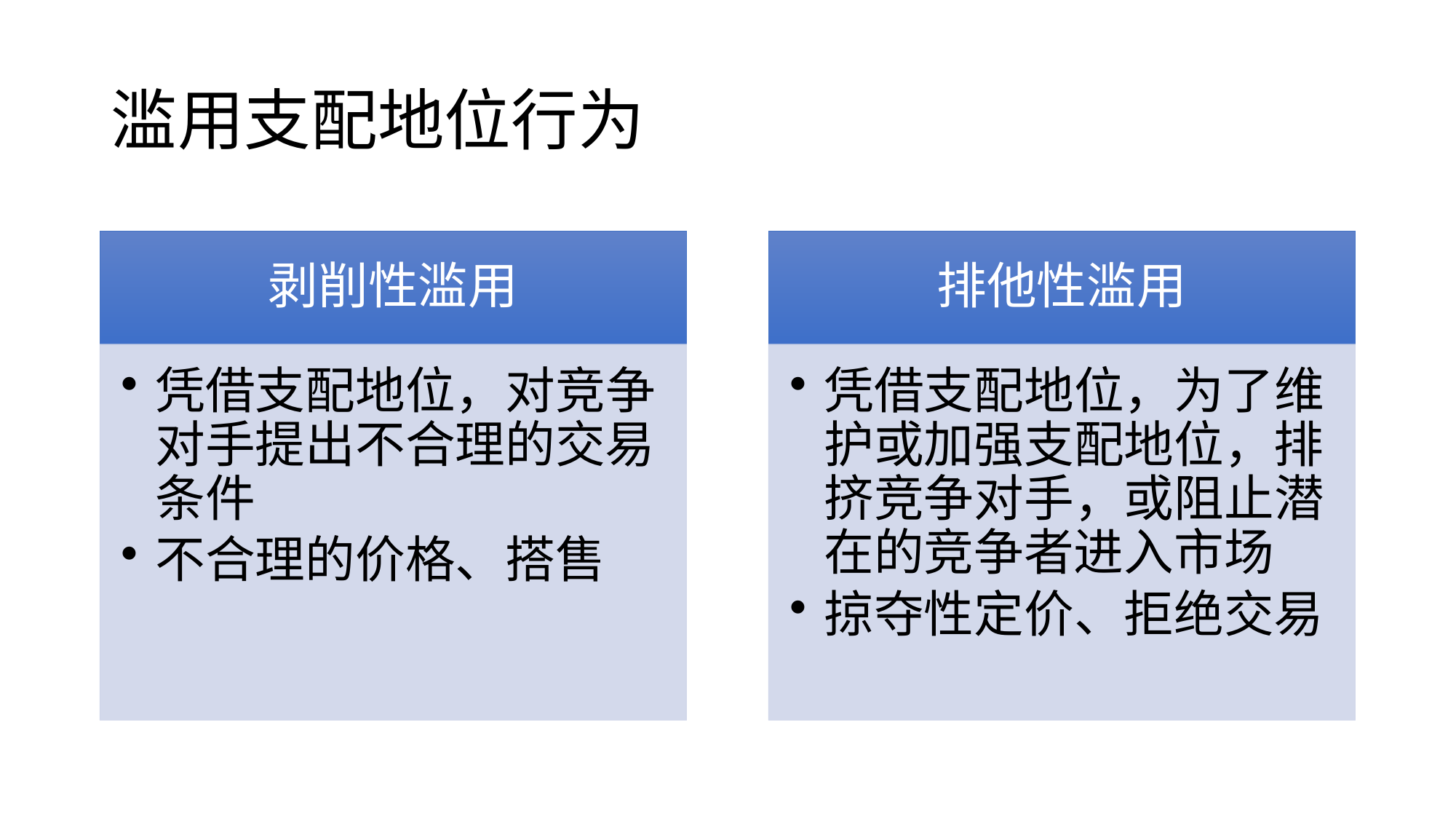

# 滥用支配地位行为

剥削性滥用
凭借支配地位，对竞争对手提出不合理的交易条件
不合理的价格、搭售
排他性滥用
凭借支配地位，为了维护或加强支配地位，排挤竞争对手，或阻止潜在的竞争者进入市场
掠夺性定价、拒绝交易